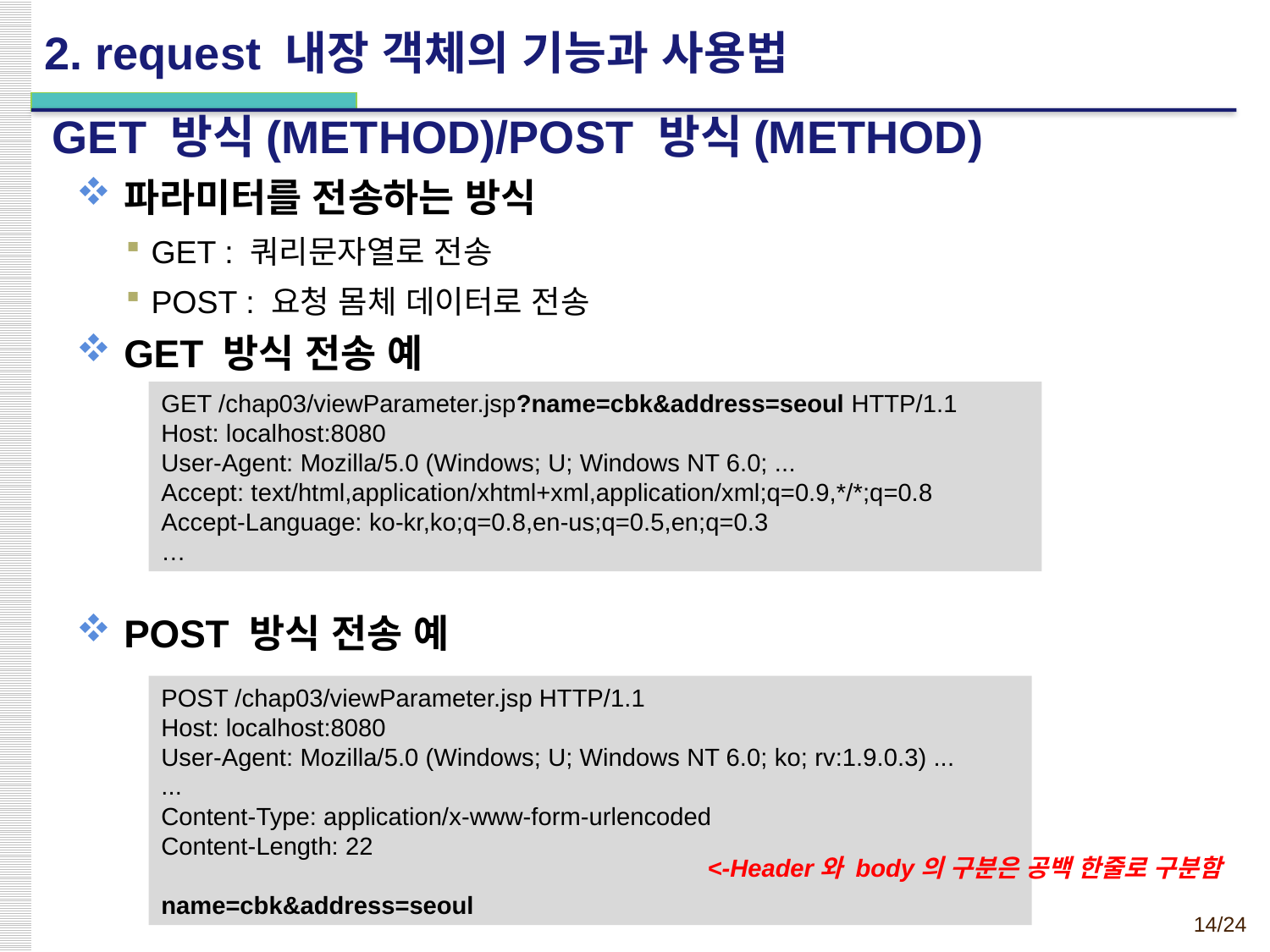

# 2. request 내장 객체의 기능과 사용법
GET 방식(METHOD)/POST 방식(METHOD)
파라미터를 전송하는 방식
GET : 쿼리문자열로 전송
POST : 요청 몸체 데이터로 전송
GET 방식 전송 예

POST 방식 전송 예
GET /chap03/viewParameter.jsp?name=cbk&address=seoul HTTP/1.1
Host: localhost:8080
User-Agent: Mozilla/5.0 (Windows; U; Windows NT 6.0; ...
Accept: text/html,application/xhtml+xml,application/xml;q=0.9,*/*;q=0.8
Accept-Language: ko-kr,ko;q=0.8,en-us;q=0.5,en;q=0.3
…
POST /chap03/viewParameter.jsp HTTP/1.1
Host: localhost:8080
User-Agent: Mozilla/5.0 (Windows; U; Windows NT 6.0; ko; rv:1.9.0.3) ...
...
Content-Type: application/x-www-form-urlencoded
Content-Length: 22

name=cbk&address=seoul
<-Header와 body의 구분은 공백 한줄로 구분함